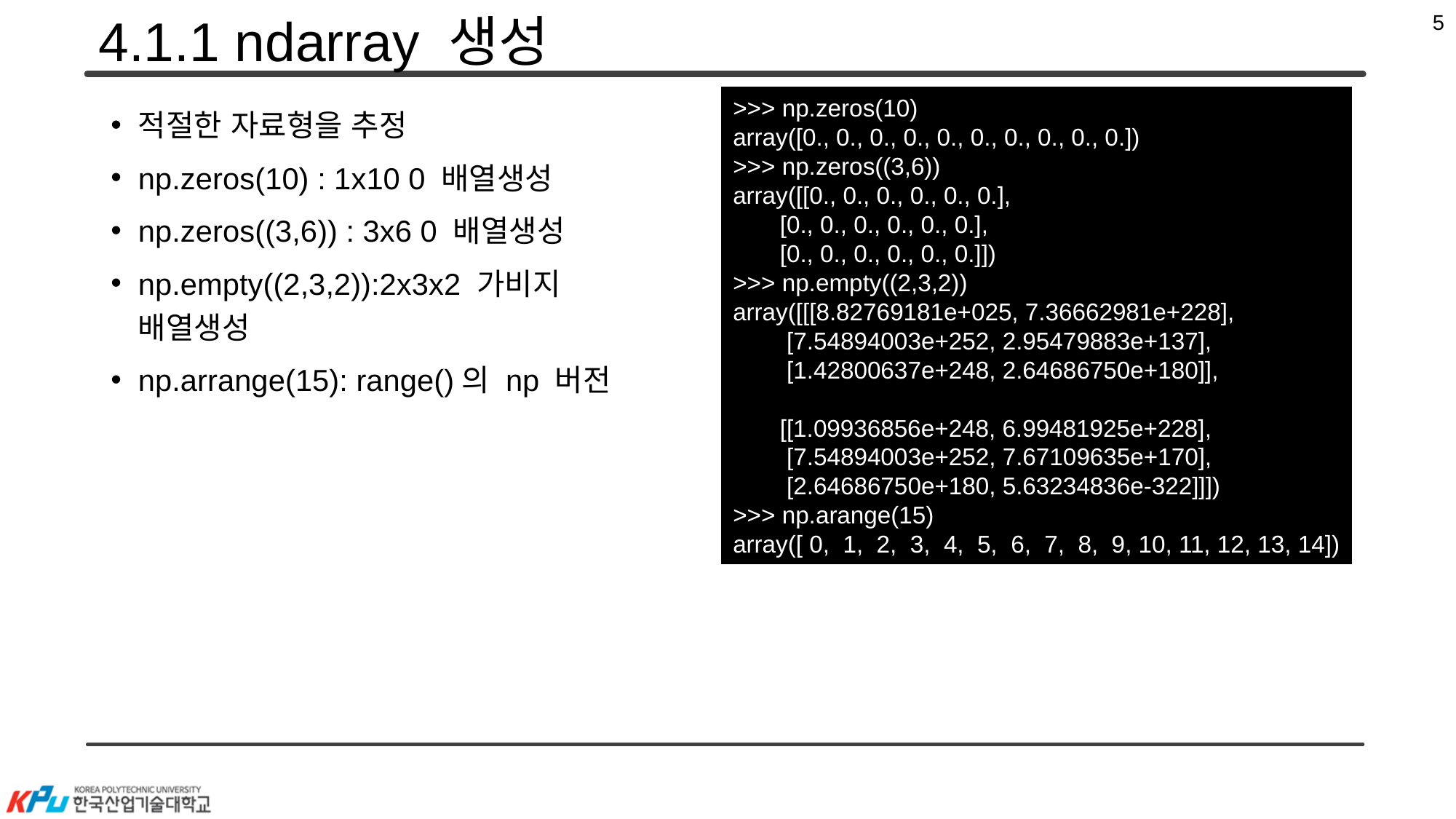

5
# 4.1.1 ndarray 생성
>>> np.zeros(10)
array([0., 0., 0., 0., 0., 0., 0., 0., 0., 0.])
>>> np.zeros((3,6))
array([[0., 0., 0., 0., 0., 0.],
       [0., 0., 0., 0., 0., 0.],
       [0., 0., 0., 0., 0., 0.]])
>>> np.empty((2,3,2))
array([[[8.82769181e+025, 7.36662981e+228],
        [7.54894003e+252, 2.95479883e+137],
        [1.42800637e+248, 2.64686750e+180]],

       [[1.09936856e+248, 6.99481925e+228],
        [7.54894003e+252, 7.67109635e+170],
        [2.64686750e+180, 5.63234836e-322]]])
>>> np.arange(15)
array([ 0,  1,  2,  3,  4,  5,  6,  7,  8,  9, 10, 11, 12, 13, 14])
적절한 자료형을 추정
np.zeros(10) : 1x10 0 배열생성
np.zeros((3,6)) : 3x6 0 배열생성
np.empty((2,3,2)):2x3x2 가비지 배열생성
np.arrange(15): range()의 np 버전